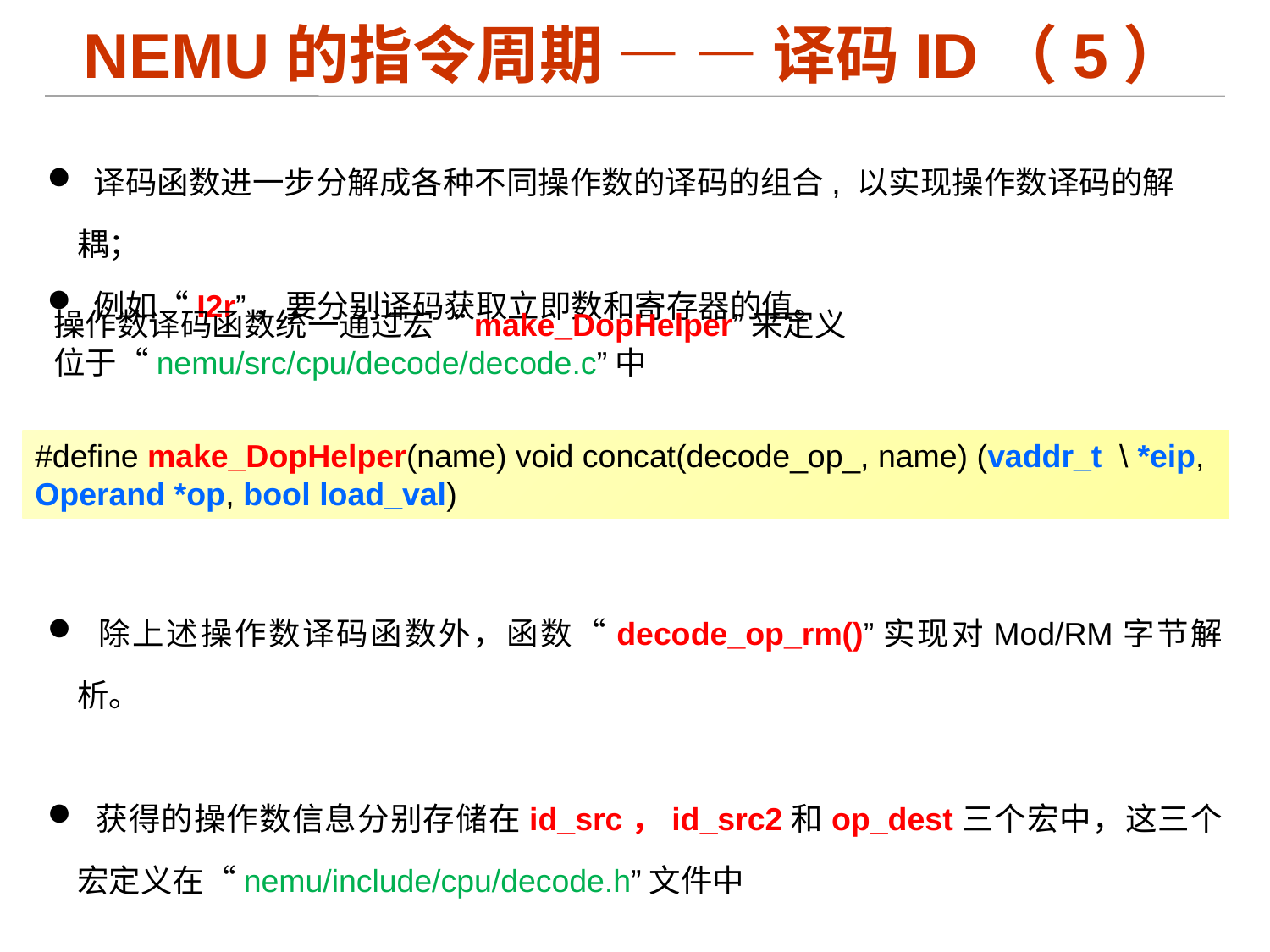

# NEMU的指令周期 — — 译码ID（5）
 译码函数进一步分解成各种不同操作数的译码的组合, 以实现操作数译码的解耦；
 例如“I2r”，要分别译码获取立即数和寄存器的值。
操作数译码函数统一通过宏“make_DopHelper”来定义
位于“nemu/src/cpu/decode/decode.c”中
#define make_DopHelper(name) void concat(decode_op_, name) (vaddr_t  \ *eip, Operand *op, bool load_val)
 除上述操作数译码函数外，函数“decode_op_rm()”实现对Mod/RM字节解析。

 获得的操作数信息分别存储在id_src，id_src2和op_dest三个宏中，这三个宏定义在“nemu/include/cpu/decode.h”文件中